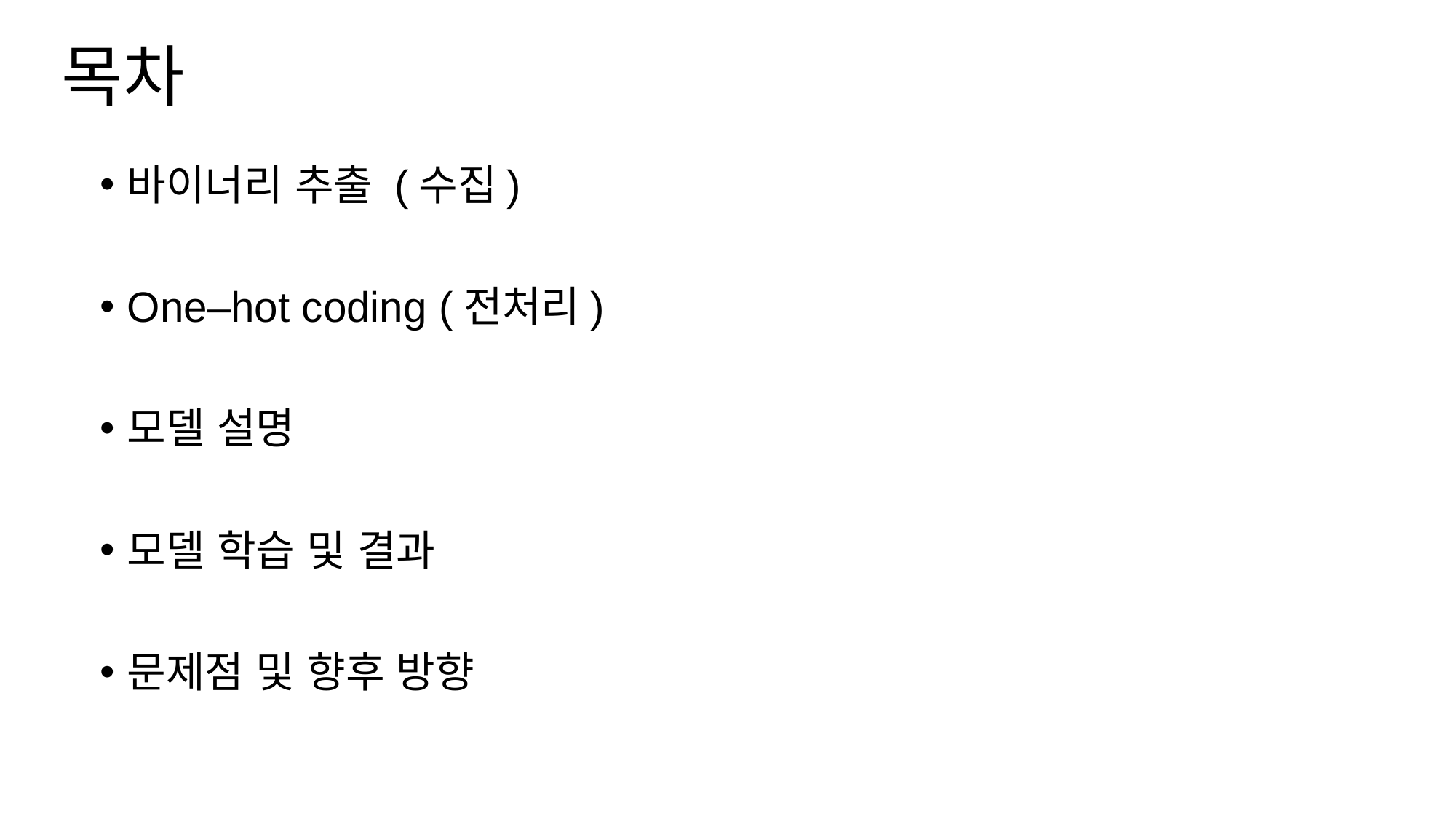

# 목차
바이너리 추출 (수집)

One–hot coding (전처리)

모델 설명

모델 학습 및 결과

문제점 및 향후 방향